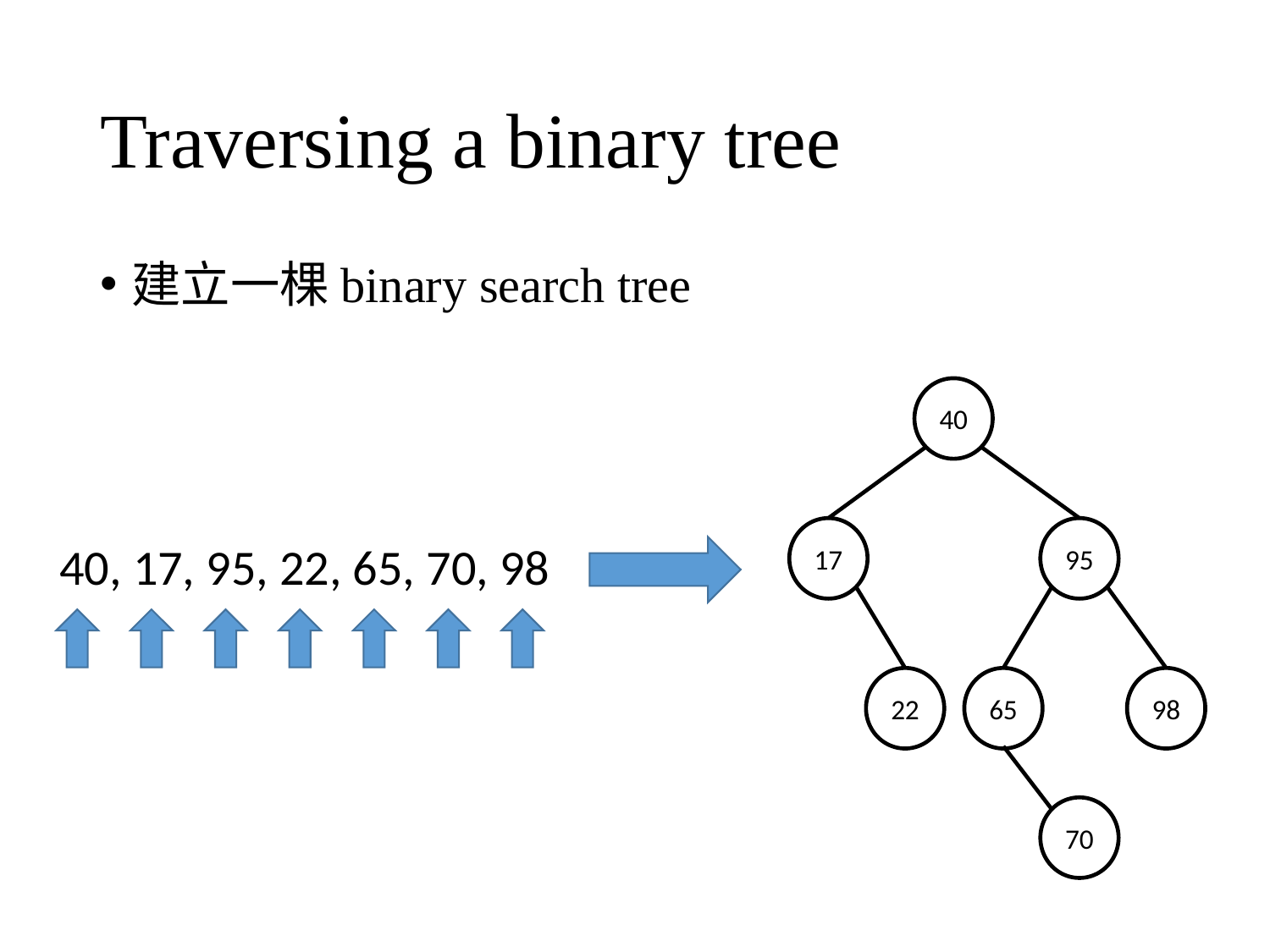

# Traversing a binary tree
建立一棵binary search tree
40
17
95
40, 17, 95, 22, 65, 70, 98

22
65
98
70